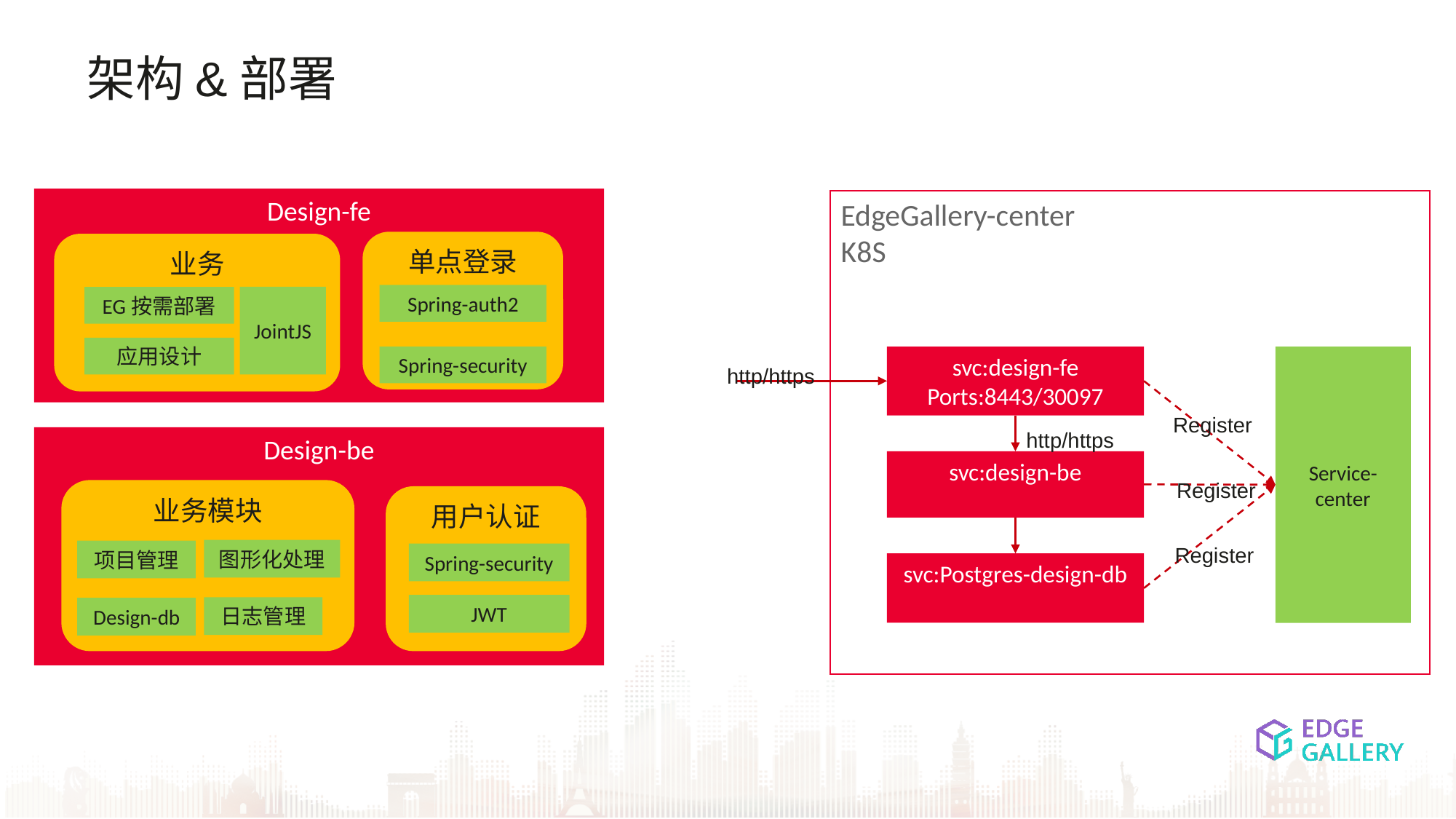

架构&部署
Design-fe
EdgeGallery-center
K8S
单点登录
业务
Spring-auth2
JointJS
EG按需部署
http/https
应用设计
Service-center
Spring-security
svc:design-fe
Ports:8443/30097
Register
http/https
Design-be
Register
svc:design-be
业务模块
用户认证
Register
图形化处理
项目管理
Spring-security
svc:Postgres-design-db
JWT
日志管理
Design-db